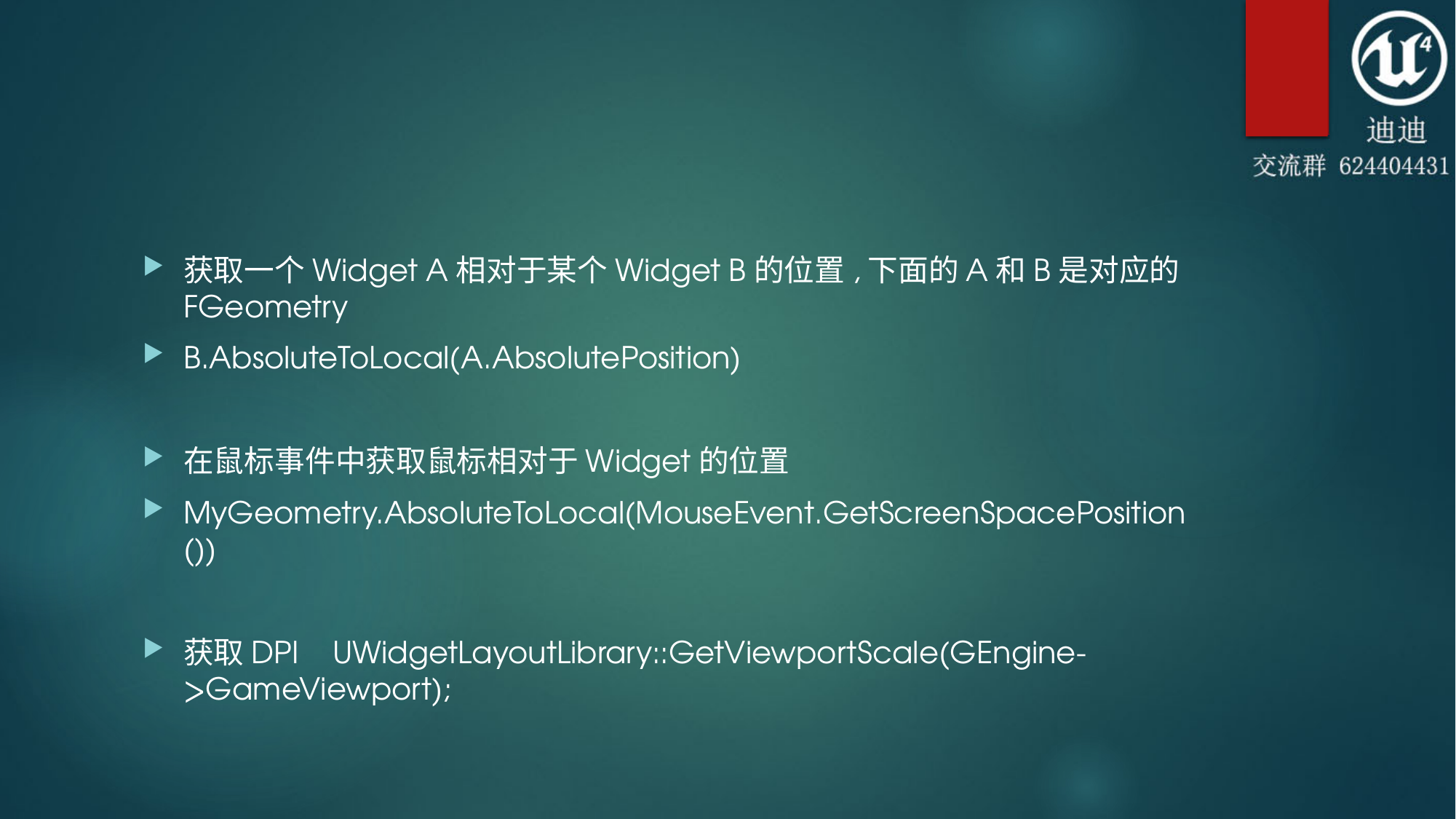

#
获取一个Widget A相对于某个Widget B的位置,下面的A和B是对应的FGeometry
B.AbsoluteToLocal(A.AbsolutePosition)

在鼠标事件中获取鼠标相对于Widget的位置
MyGeometry.AbsoluteToLocal(MouseEvent.GetScreenSpacePosition())

获取DPI    UWidgetLayoutLibrary::GetViewportScale(GEngine->GameViewport);